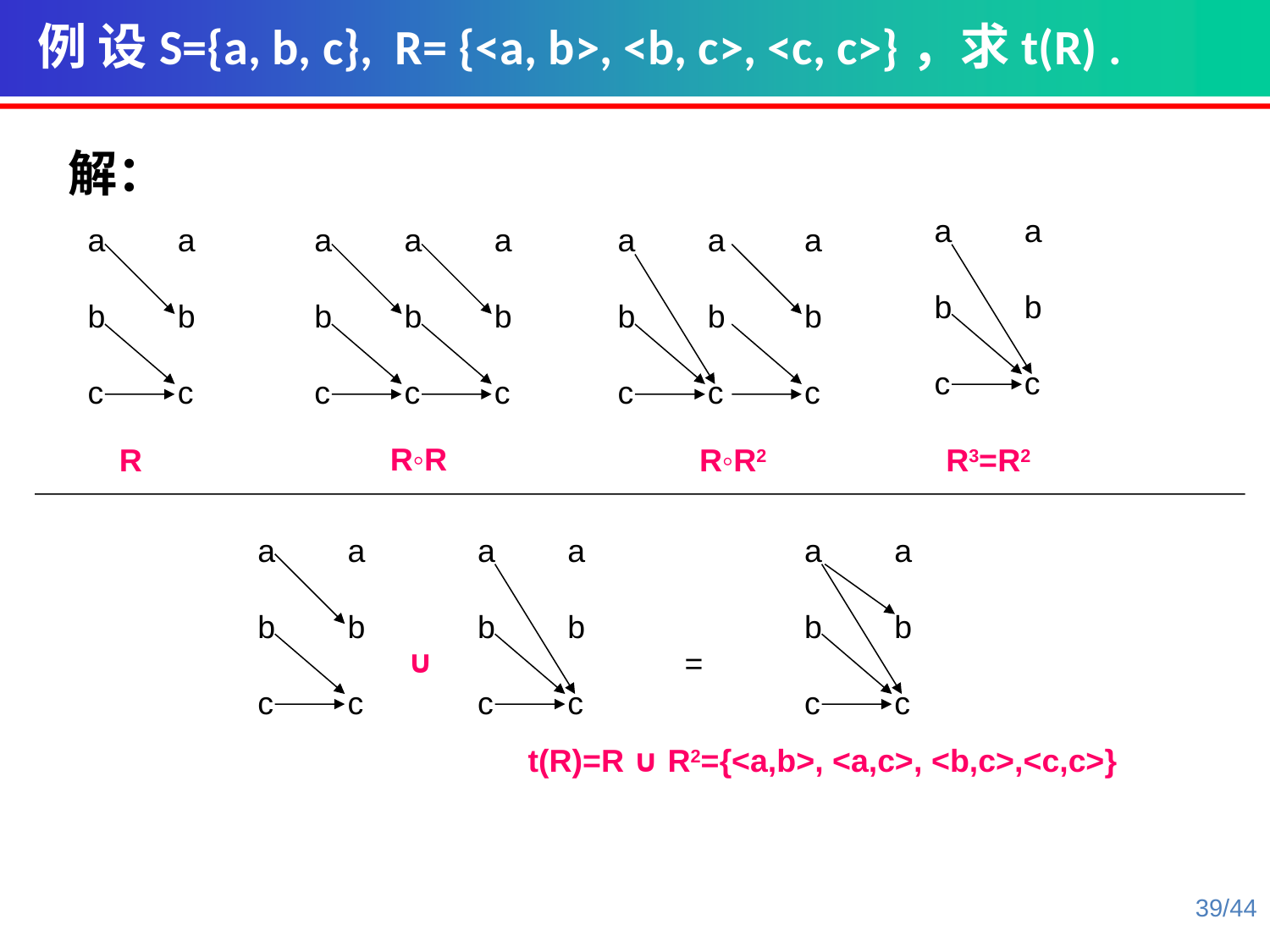

例 设S={a, b, c},  R= {<a, b>, <b, c>, <c, c>}，求t(R) .
解：
a

b

c

a

b

c

a

b

c

a

b

c

a

b

c

a

b

c

a

b

c

a

b

c

a

b

c

a

b

c

R◦R
R
R◦R2
R3=R2

a

b

c

a

b

c

a

b

c

a

b

c

a

b

c

a

b

c

∪
=
t(R)=R ∪ R2={<a,b>, <a,c>, <b,c>,<c,c>}
39/44